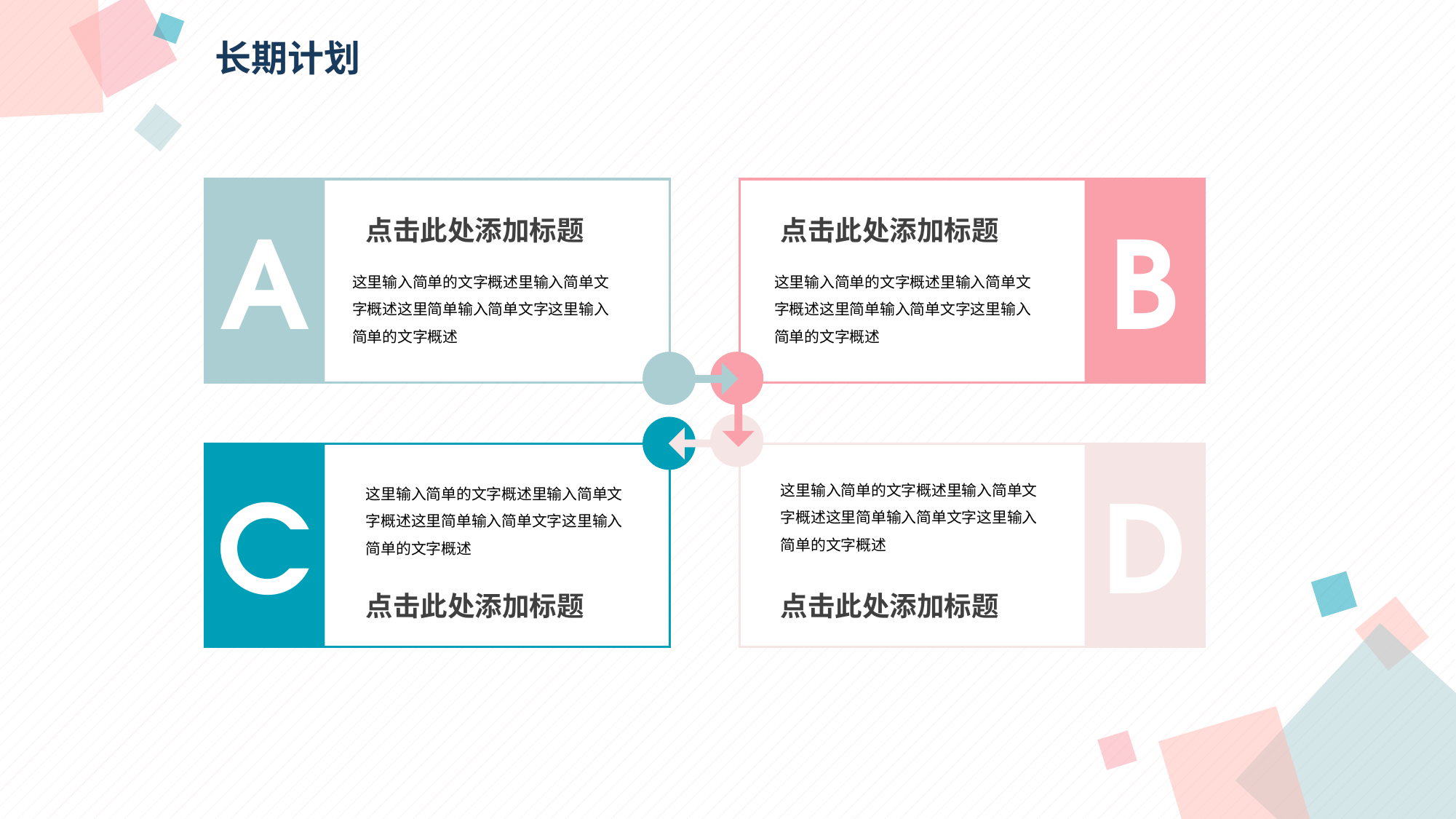

长期计划

点击此处添加标题
点击此处添加标题
A
B
这里输入简单的文字概述里输入简单文字概述这里简单输入简单文字这里输入简单的文字概述
这里输入简单的文字概述里输入简单文字概述这里简单输入简单文字这里输入简单的文字概述

C
D
这里输入简单的文字概述里输入简单文字概述这里简单输入简单文字这里输入简单的文字概述
这里输入简单的文字概述里输入简单文字概述这里简单输入简单文字这里输入简单的文字概述
点击此处添加标题
点击此处添加标题